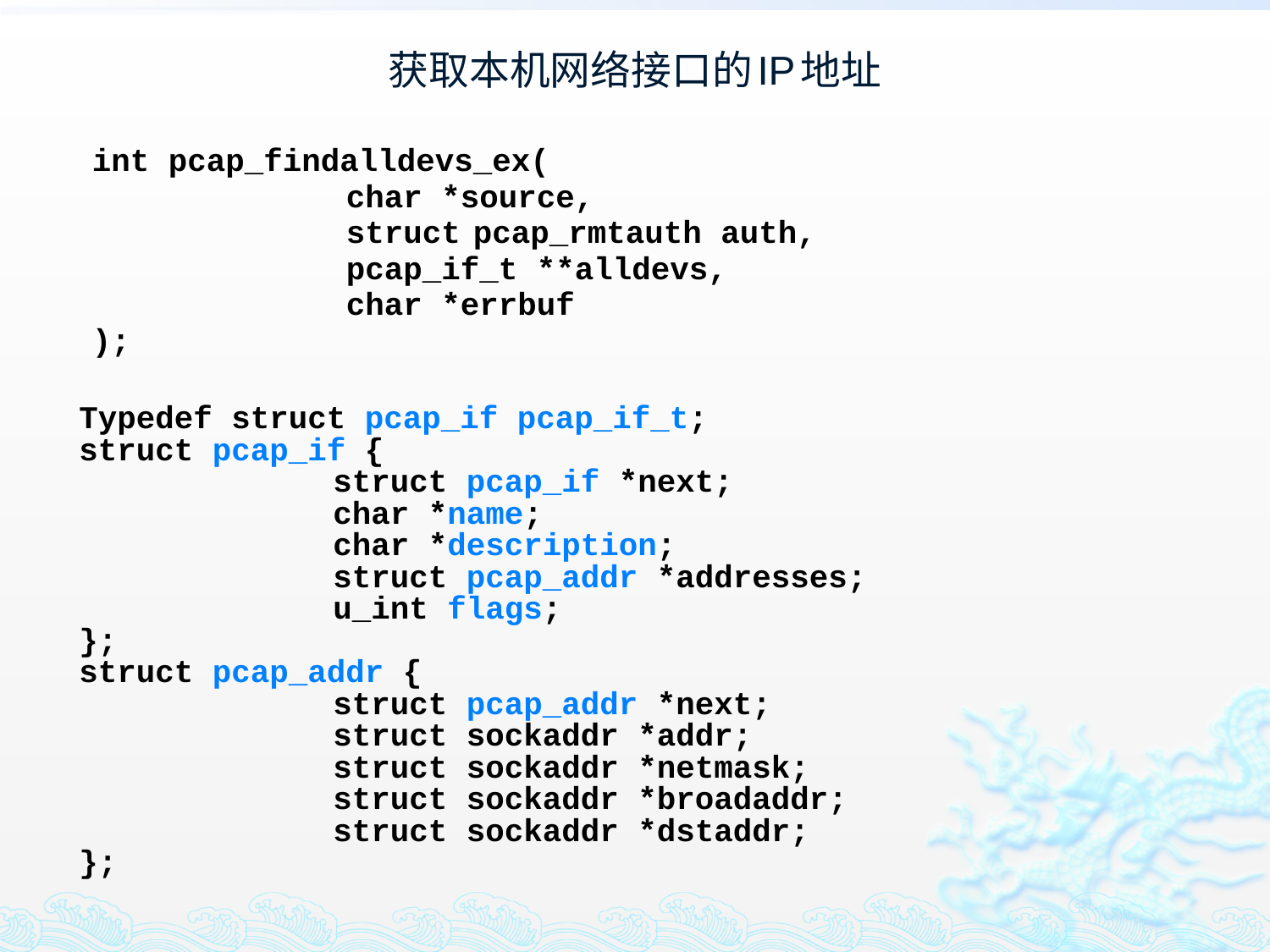

# 获取本机网络接口的IP地址
| int pcap\_findalldevs\_ex( char \*source, struct pcap\_rmtauth auth, pcap\_if\_t \*\*alldevs, char \*errbuf ); |
| --- |
| Typedef struct pcap\_if pcap\_if\_t; struct pcap\_if { struct pcap\_if \*next; char \*name; char \*description; struct pcap\_addr \*addresses; u\_int flags; }; struct pcap\_addr { struct pcap\_addr \*next; struct sockaddr \*addr; struct sockaddr \*netmask; struct sockaddr \*broadaddr; struct sockaddr \*dstaddr; }; |
| --- |